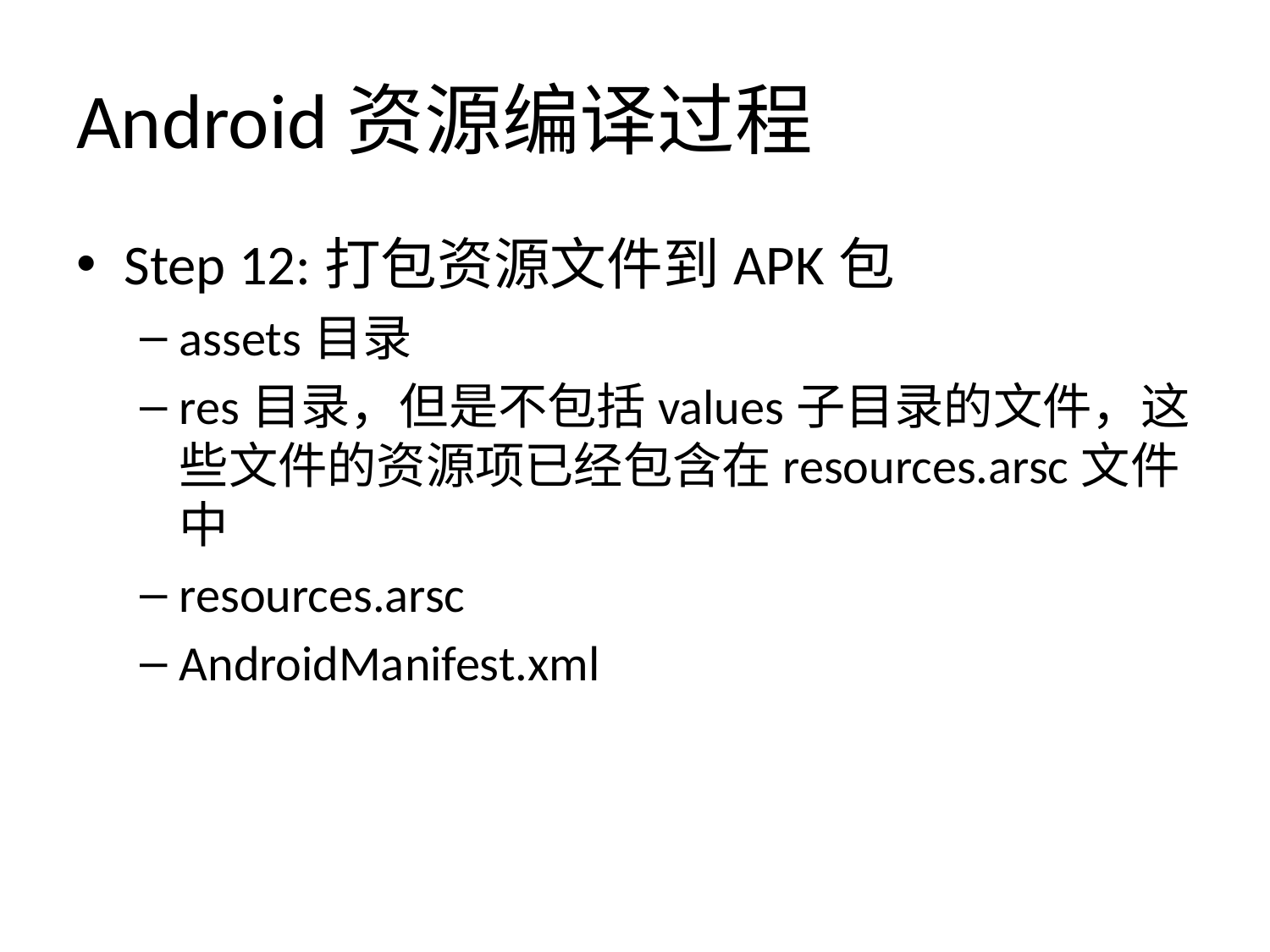

# Android资源编译过程
Step 12:打包资源文件到APK包
assets目录
res目录，但是不包括values子目录的文件，这些文件的资源项已经包含在resources.arsc文件中
resources.arsc
AndroidManifest.xml